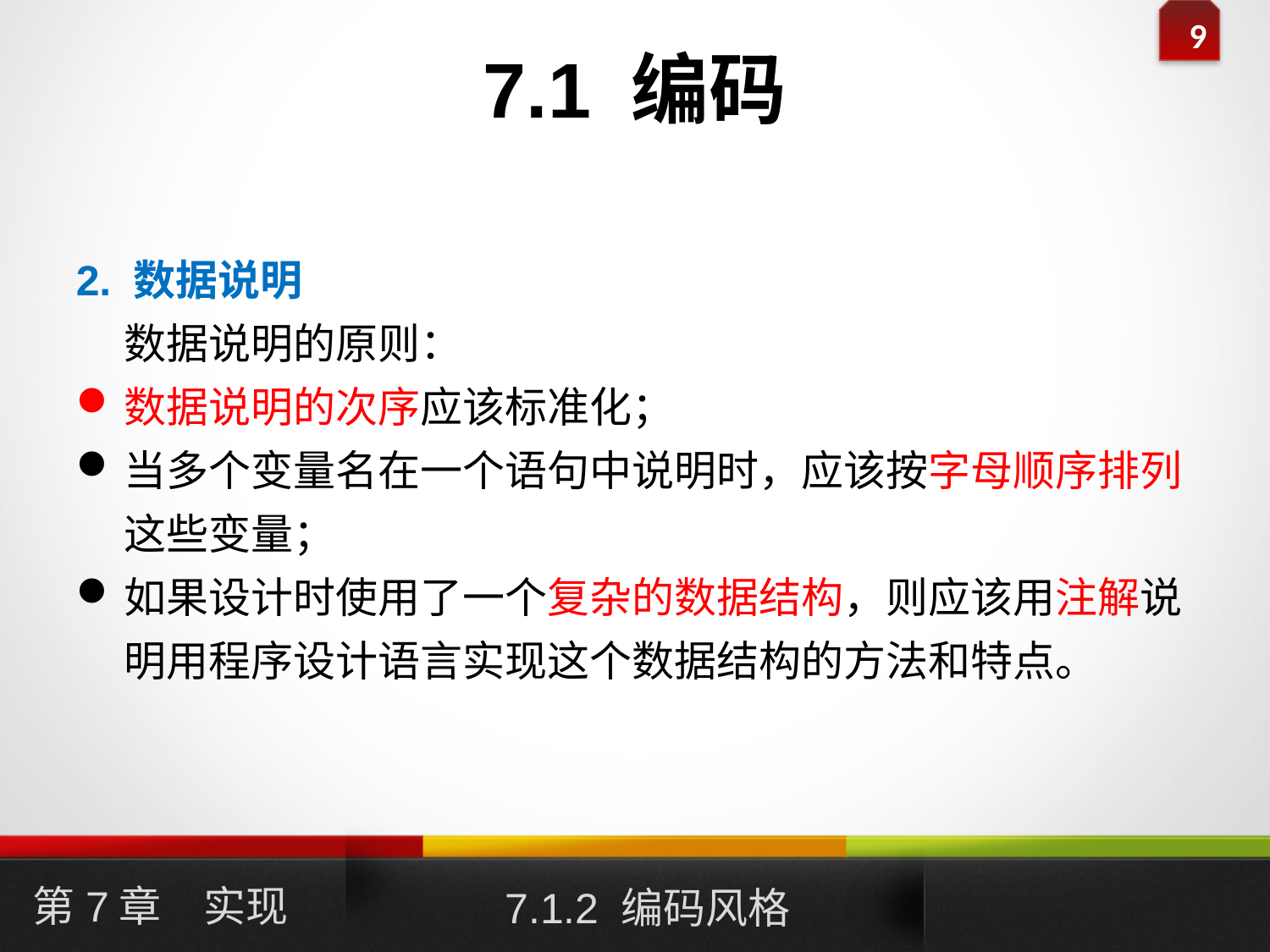

# 7.1 编码
2. 数据说明
    数据说明的原则：
数据说明的次序应该标准化；
当多个变量名在一个语句中说明时，应该按字母顺序排列这些变量；
如果设计时使用了一个复杂的数据结构，则应该用注解说明用程序设计语言实现这个数据结构的方法和特点。
第7章　实现
7.1.2 编码风格